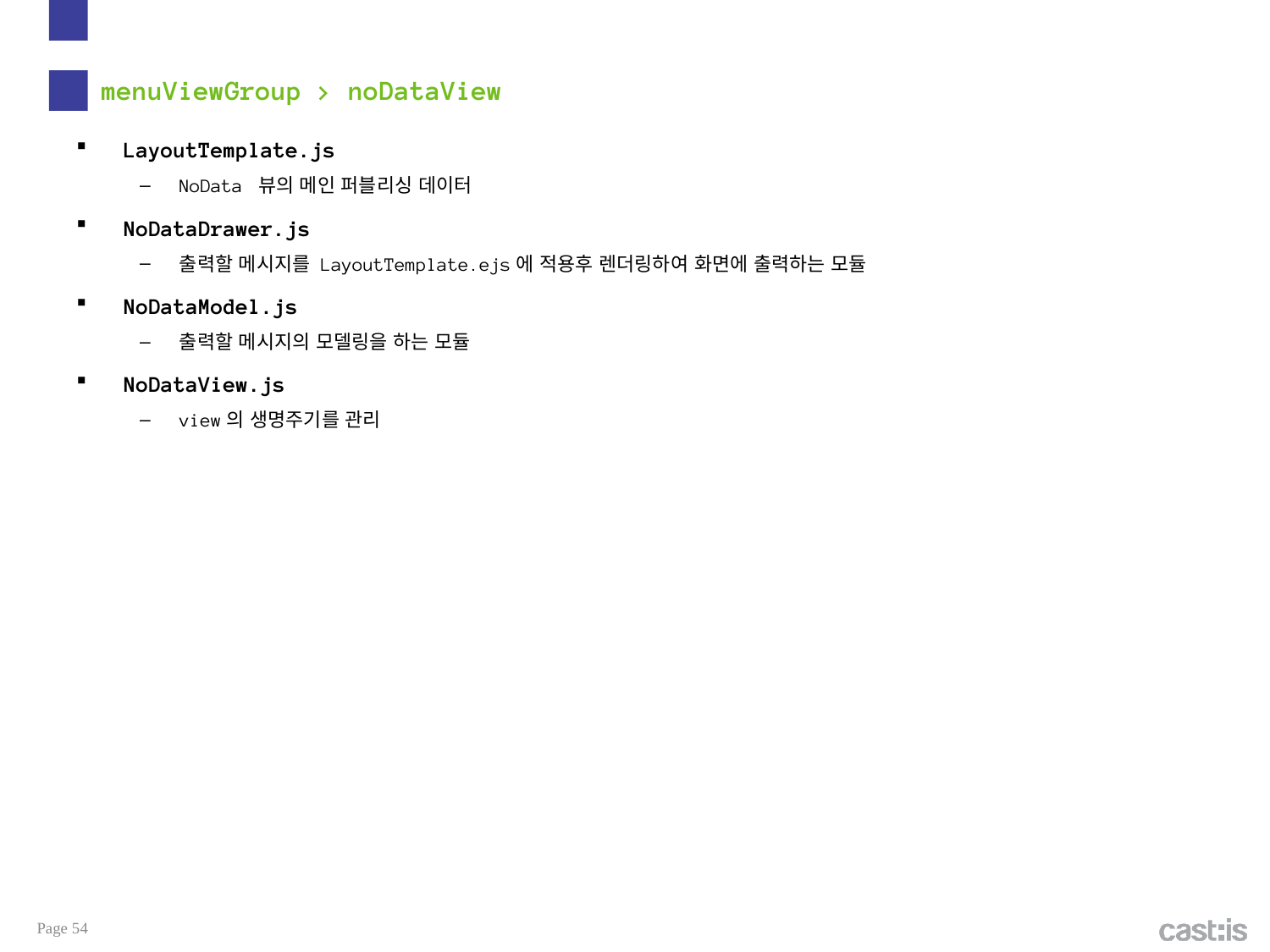

# menuViewGroup > noDataView
LayoutTemplate.js
NoData 뷰의 메인 퍼블리싱 데이터

NoDataDrawer.js
출력할 메시지를 LayoutTemplate.ejs에 적용후 렌더링하여 화면에 출력하는 모듈

NoDataModel.js
출력할 메시지의 모델링을 하는 모듈

NoDataView.js
view의 생명주기를 관리

Page 54